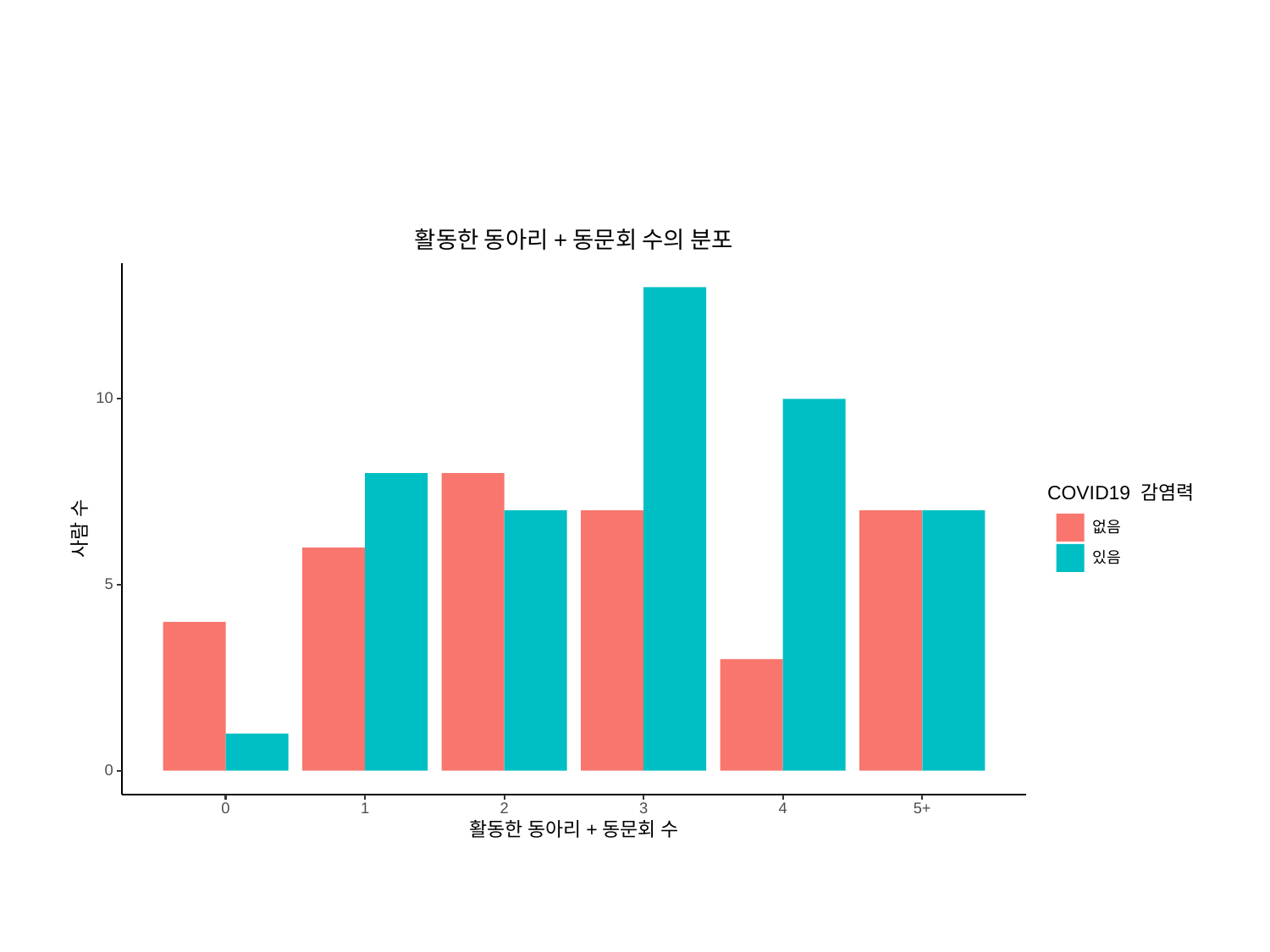

활동한 동아리+동문회 수의 분포

10

COVID19 감염력

사람 수
없음

있음
5

0

3
0
1
2
5+
4
활동한 동아리+동문회 수